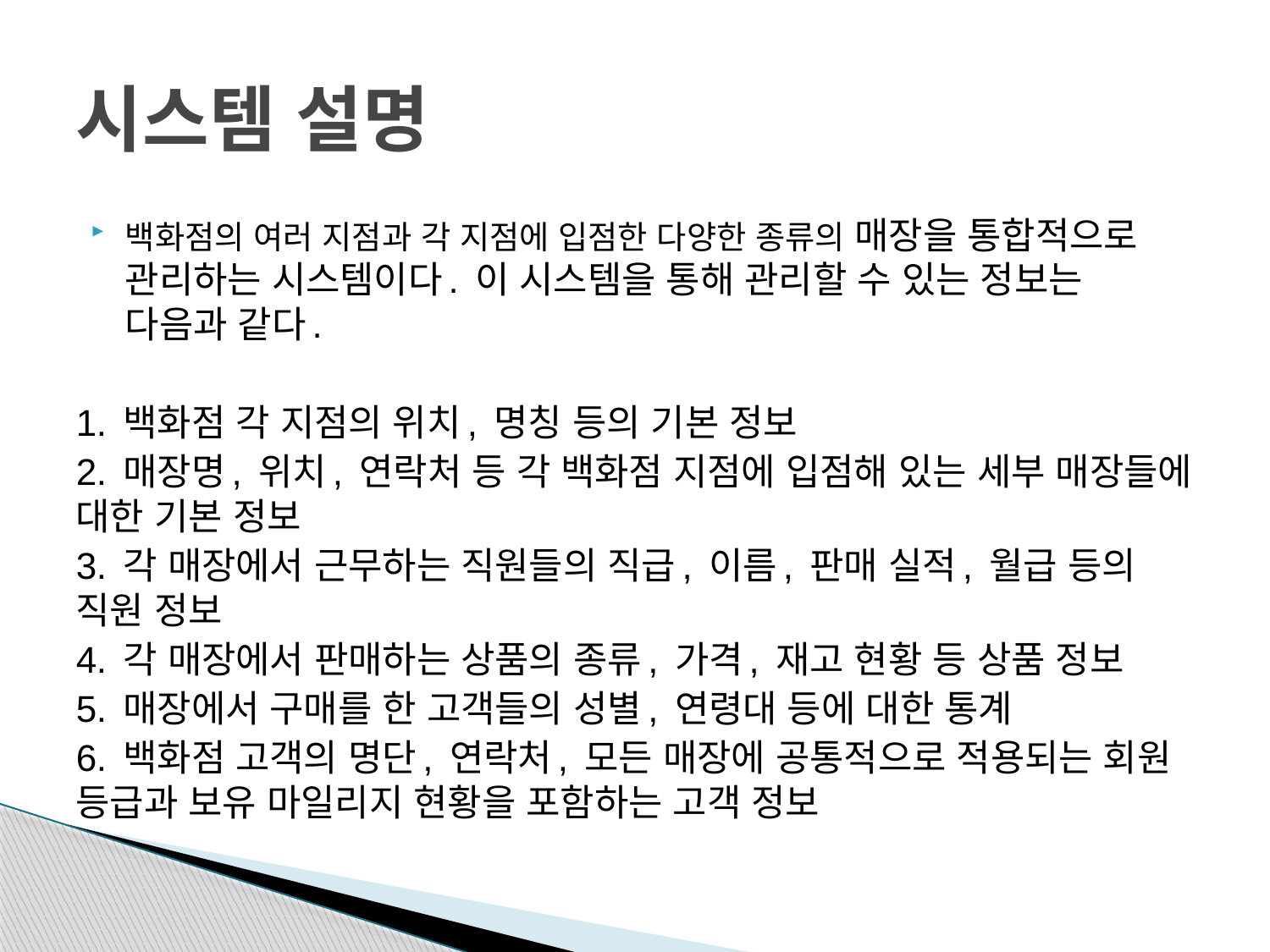

# 시스템 설명
백화점의 여러 지점과 각 지점에 입점한 다양한 종류의 매장을 통합적으로 관리하는 시스템이다. 이 시스템을 통해 관리할 수 있는 정보는 다음과 같다.

1. 백화점 각 지점의 위치, 명칭 등의 기본 정보
2. 매장명, 위치, 연락처 등 각 백화점 지점에 입점해 있는 세부 매장들에 대한 기본 정보
3. 각 매장에서 근무하는 직원들의 직급, 이름, 판매 실적, 월급 등의 직원 정보
4. 각 매장에서 판매하는 상품의 종류, 가격, 재고 현황 등 상품 정보
5. 매장에서 구매를 한 고객들의 성별, 연령대 등에 대한 통계
6. 백화점 고객의 명단, 연락처, 모든 매장에 공통적으로 적용되는 회원 등급과 보유 마일리지 현황을 포함하는 고객 정보